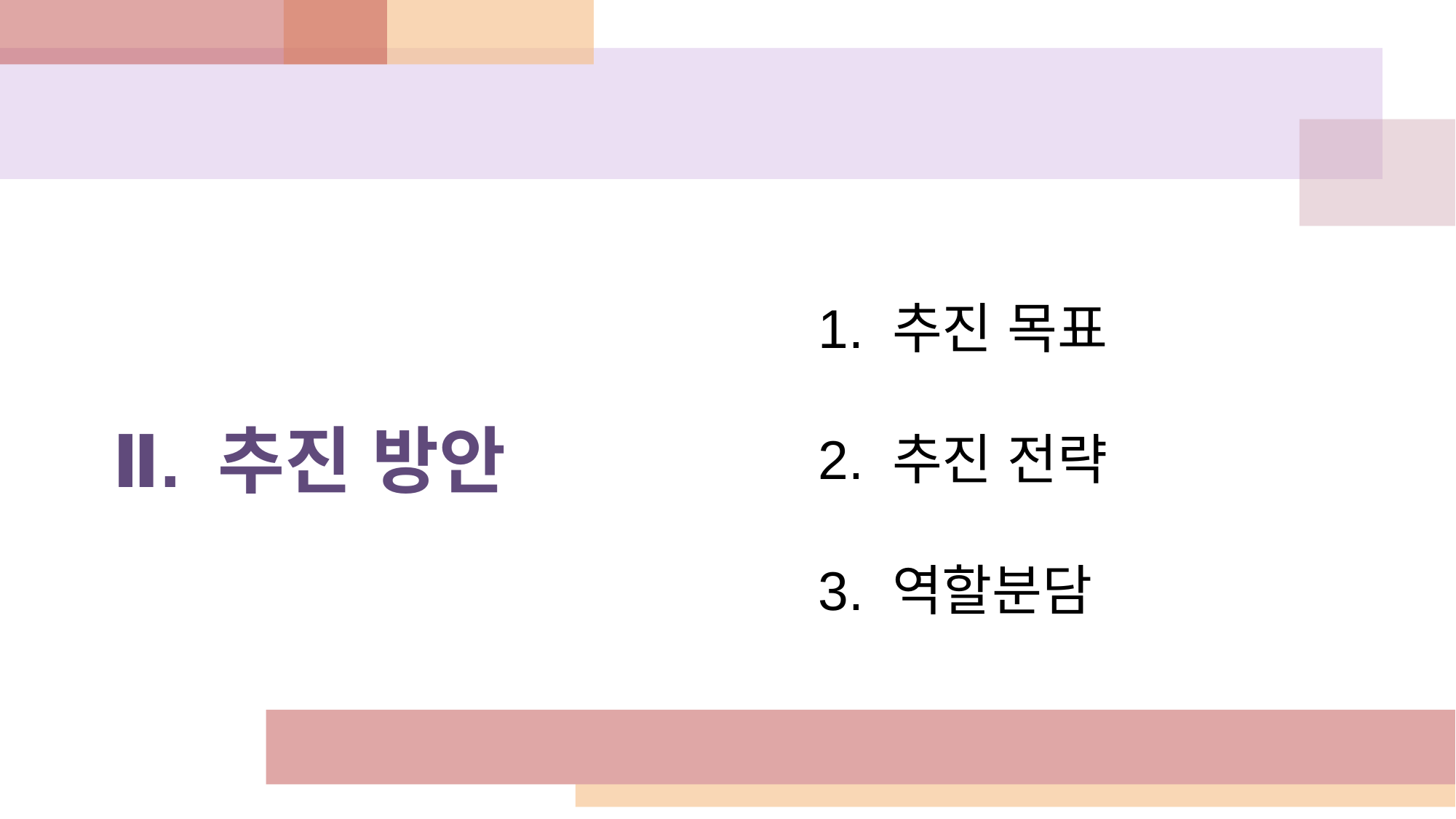

#
1. 추진 목표

2. 추진 전략

3. 역할분담
Ⅱ. 추진 방안